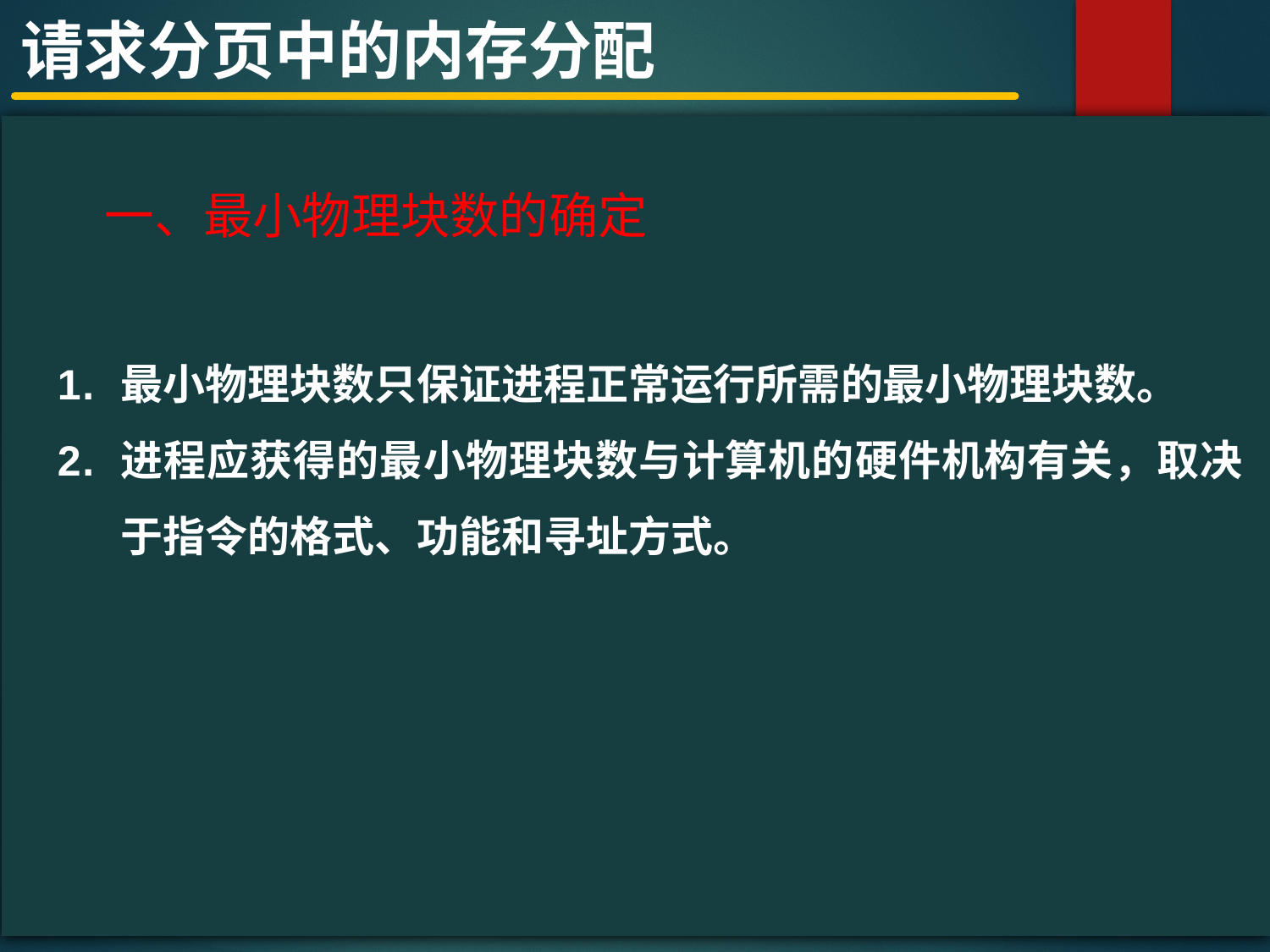

请求分页中的内存分配
#
一、最小物理块数的确定
最小物理块数只保证进程正常运行所需的最小物理块数。
进程应获得的最小物理块数与计算机的硬件机构有关，取决于指令的格式、功能和寻址方式。